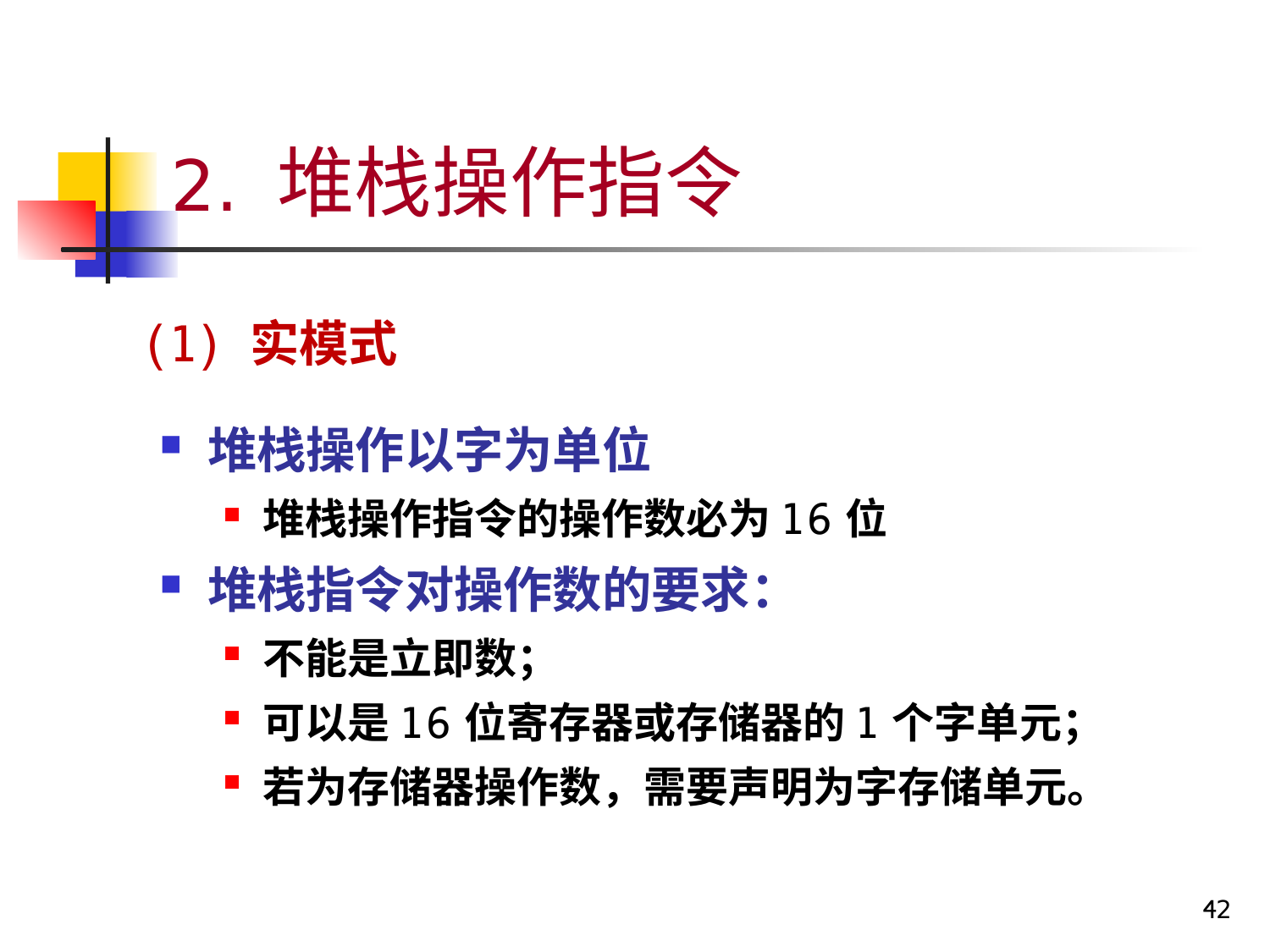

# 2. 堆栈操作指令
(1) 实模式
堆栈操作以字为单位
堆栈操作指令的操作数必为16位
堆栈指令对操作数的要求：
不能是立即数；
可以是16位寄存器或存储器的1个字单元；
若为存储器操作数，需要声明为字存储单元。
42